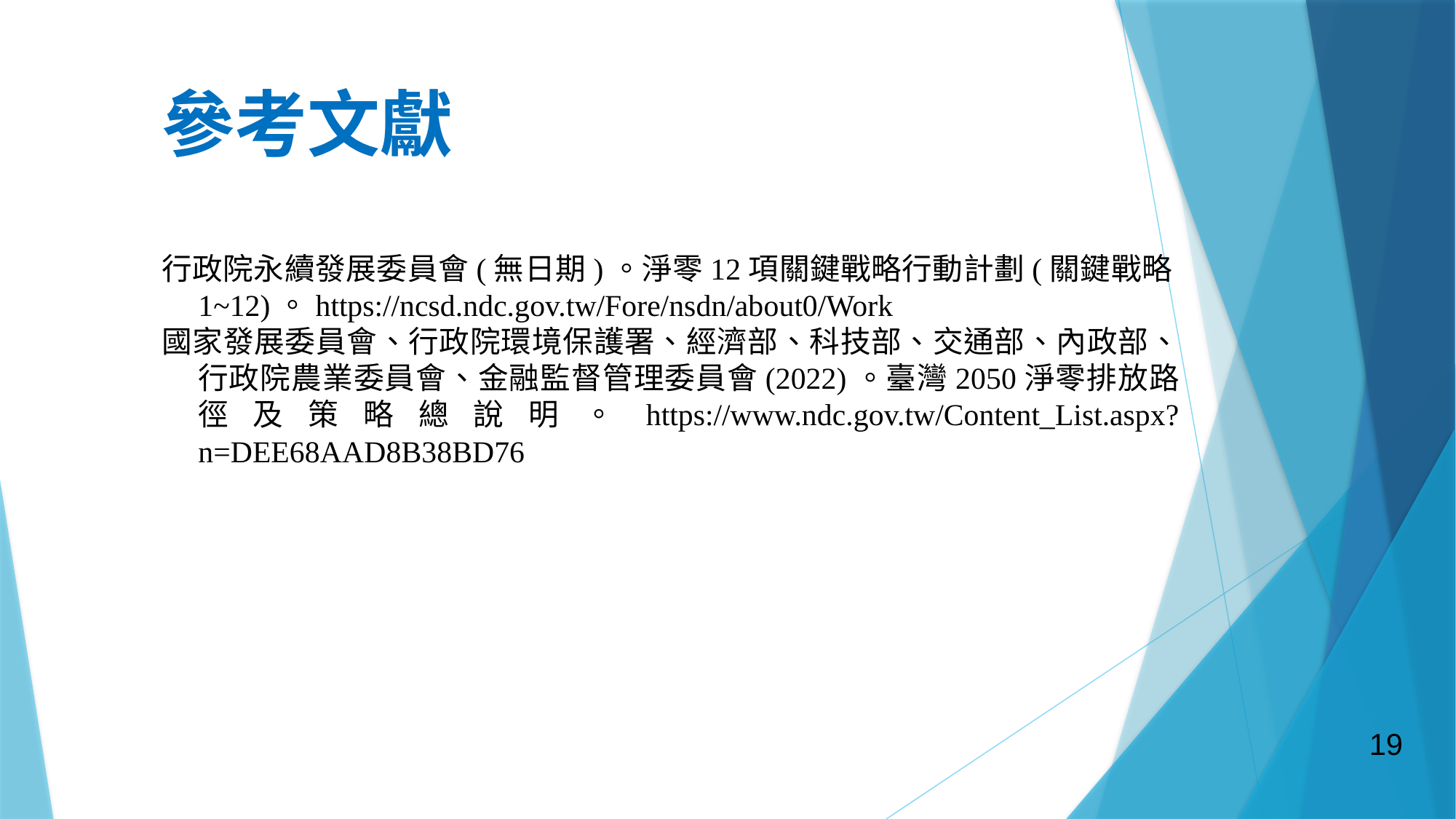

# 參考文獻
行政院永續發展委員會(無日期)。淨零12項關鍵戰略行動計劃(關鍵戰略1~12)。https://ncsd.ndc.gov.tw/Fore/nsdn/about0/Work
國家發展委員會、行政院環境保護署、經濟部、科技部、交通部、內政部、行政院農業委員會、金融監督管理委員會(2022)。臺灣2050淨零排放路徑及策略總說明。https://www.ndc.gov.tw/Content_List.aspx?n=DEE68AAD8B38BD76
19